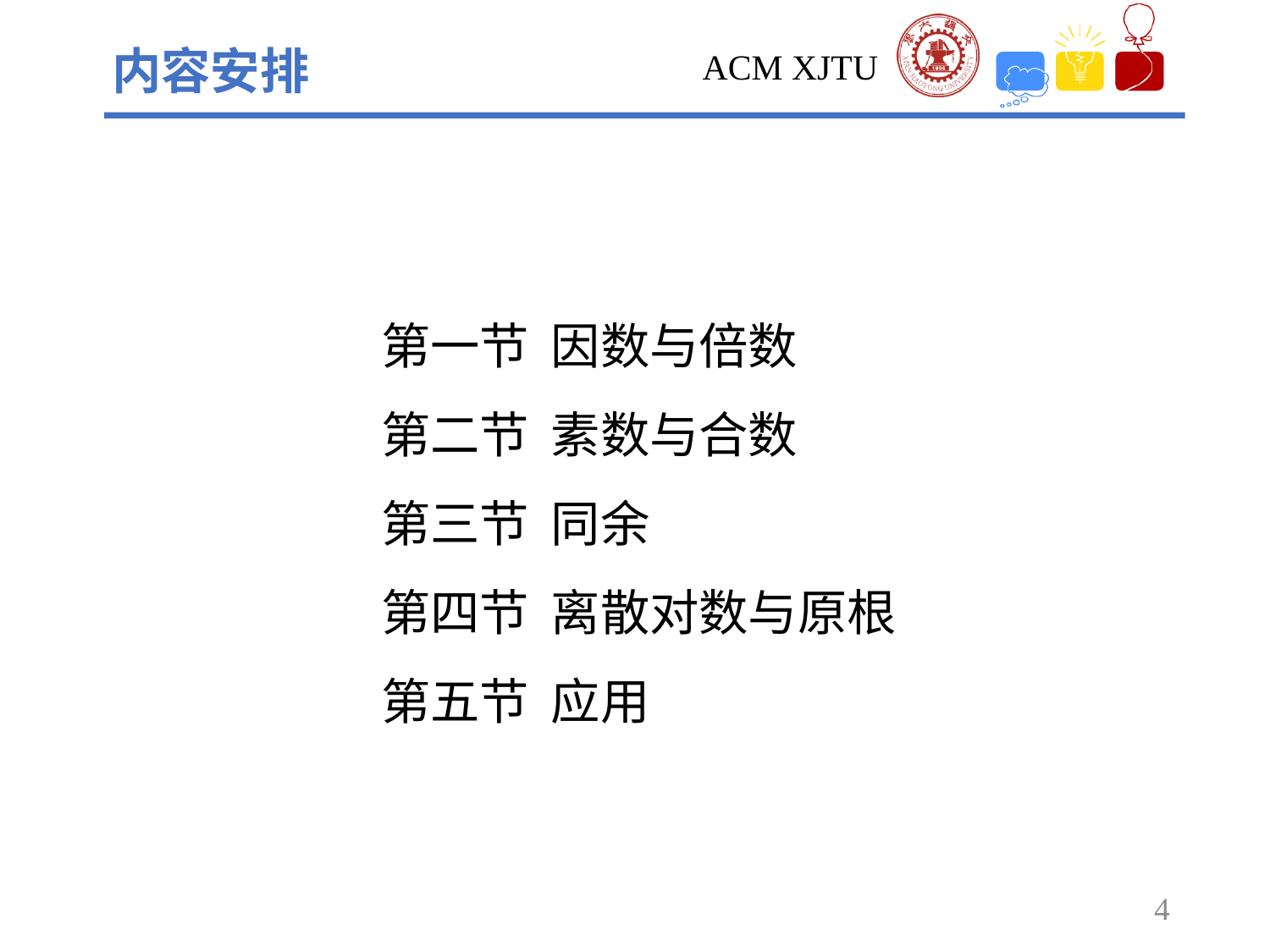

内容安排
第一节  因数与倍数
第二节  素数与合数
第三节  同余
第四节  离散对数与原根
第五节  应用
4